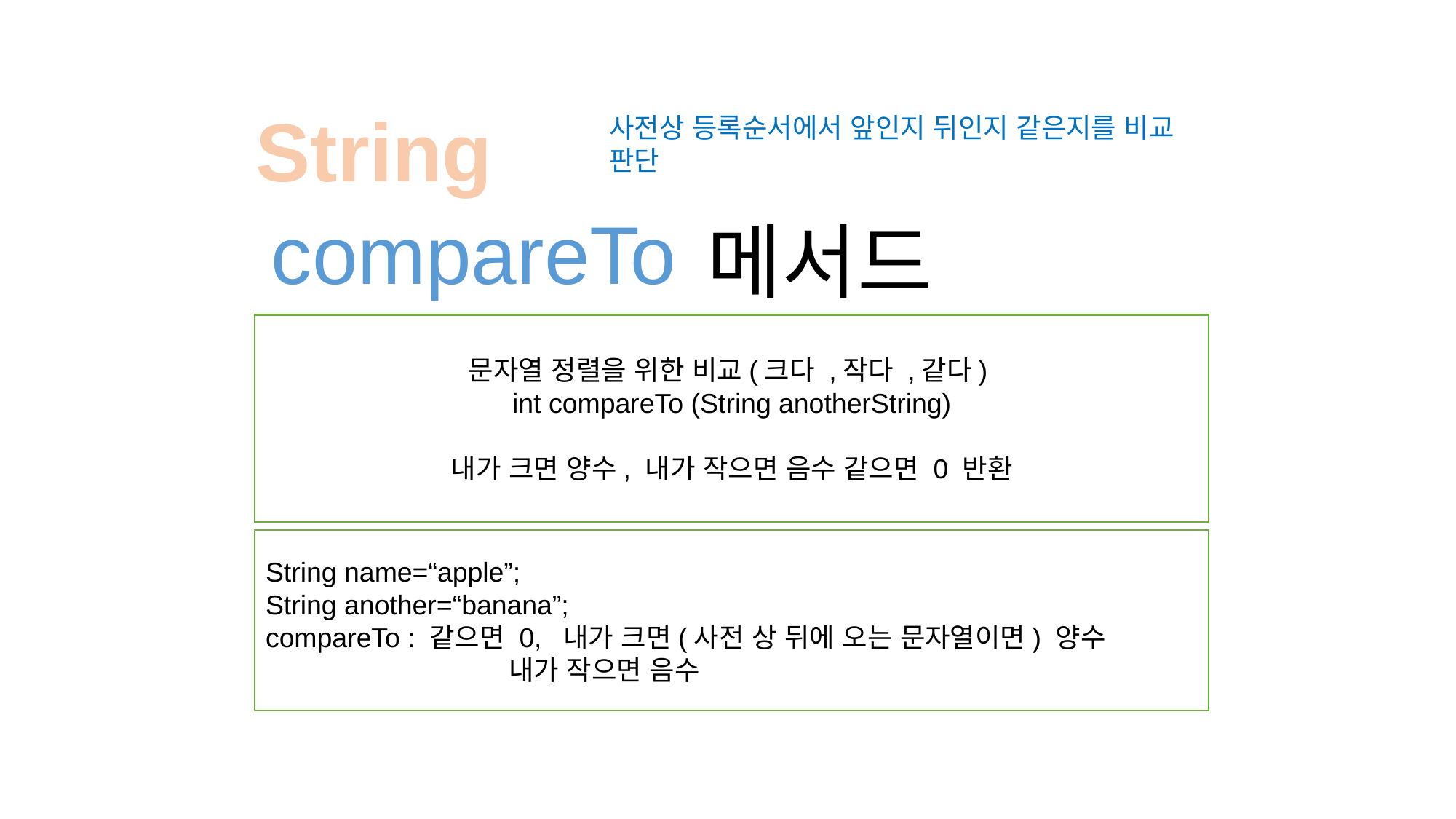

String
사전상 등록순서에서 앞인지 뒤인지 같은지를 비교 판단
compareTo
메서드
문자열 정렬을 위한 비교(크다 ,작다 ,같다)
int compareTo (String anotherString)

내가 크면 양수, 내가 작으면 음수 같으면 0 반환
String name=“apple”;
String another=“banana”;
compareTo : 같으면 0,  내가 크면(사전 상 뒤에 오는 문자열이면) 양수
                               내가 작으면 음수